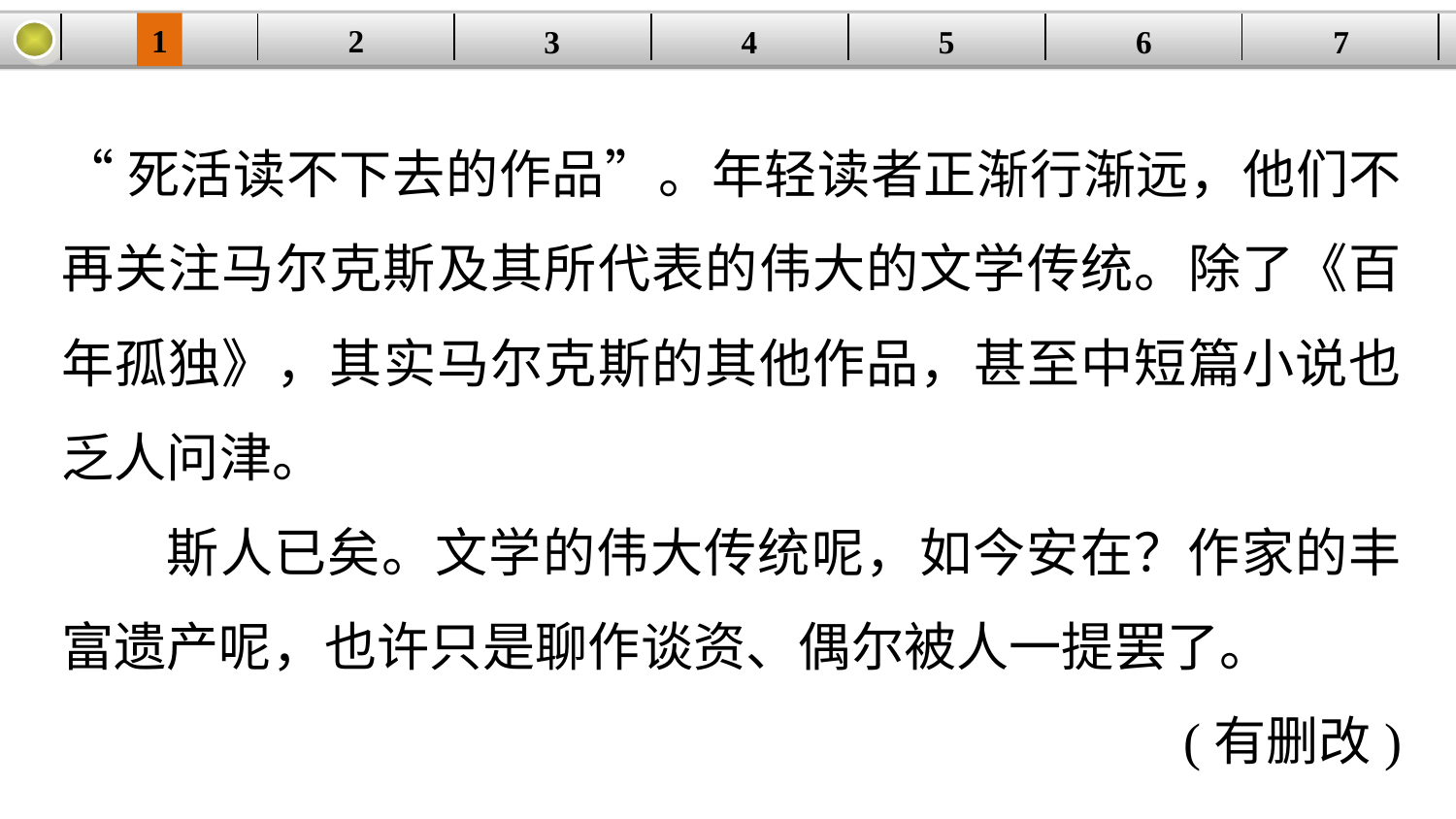

1
2
|  |  |  |  |  |  |  |
| --- | --- | --- | --- | --- | --- | --- |
3
4
5
6
7

“死活读不下去的作品”。年轻读者正渐行渐远，他们不再关注马尔克斯及其所代表的伟大的文学传统。除了《百年孤独》，其实马尔克斯的其他作品，甚至中短篇小说也乏人问津。
斯人已矣。文学的伟大传统呢，如今安在？作家的丰富遗产呢，也许只是聊作谈资、偶尔被人一提罢了。
(有删改)